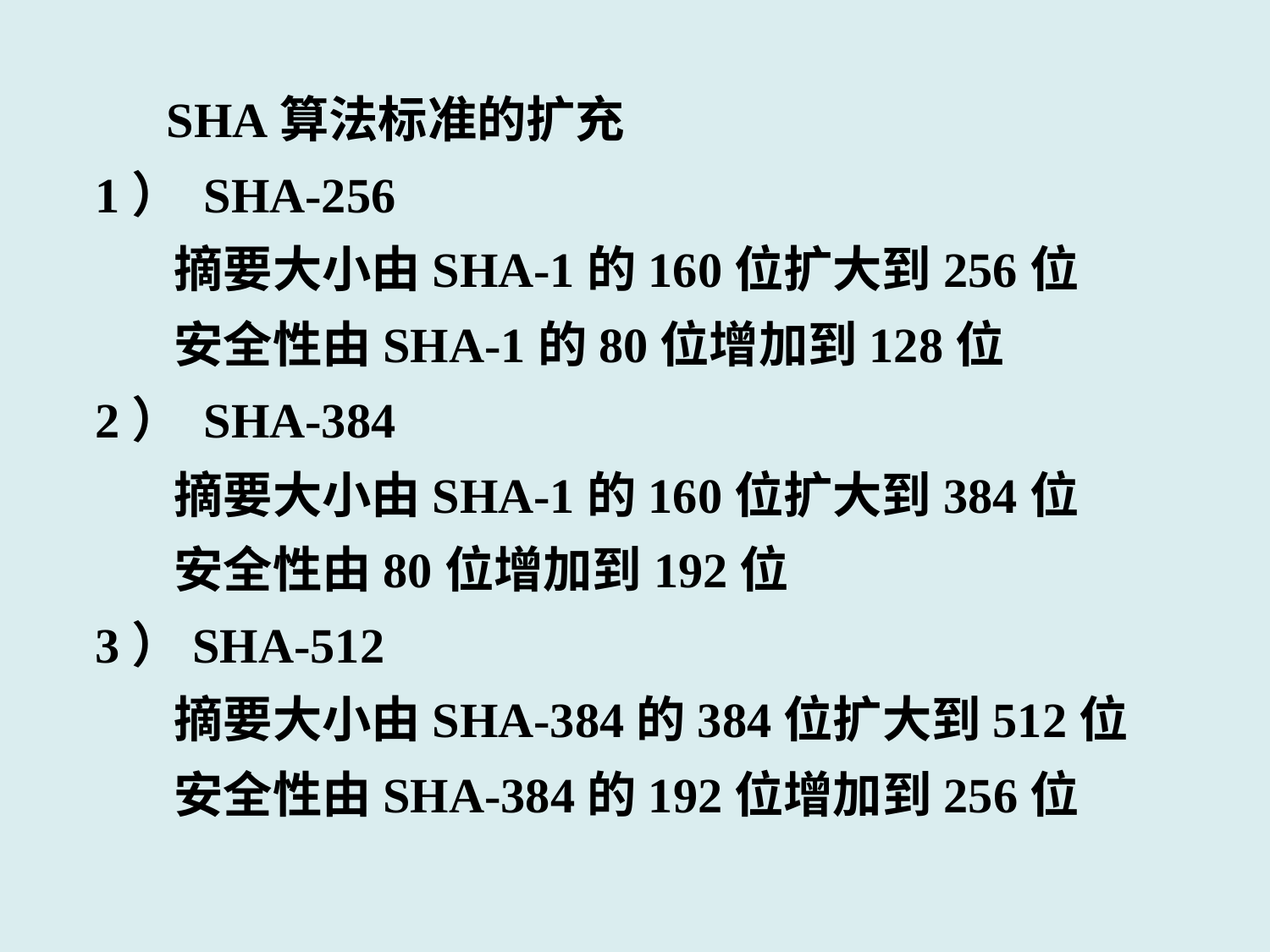

SHA算法标准的扩充
1） SHA-256
      摘要大小由SHA-1的160位扩大到256位
      安全性由SHA-1的80位增加到128位
2） SHA-384
      摘要大小由SHA-1的160位扩大到384位
      安全性由80位增加到192位
3）SHA-512
      摘要大小由SHA-384的384位扩大到512位
      安全性由SHA-384的192位增加到256位